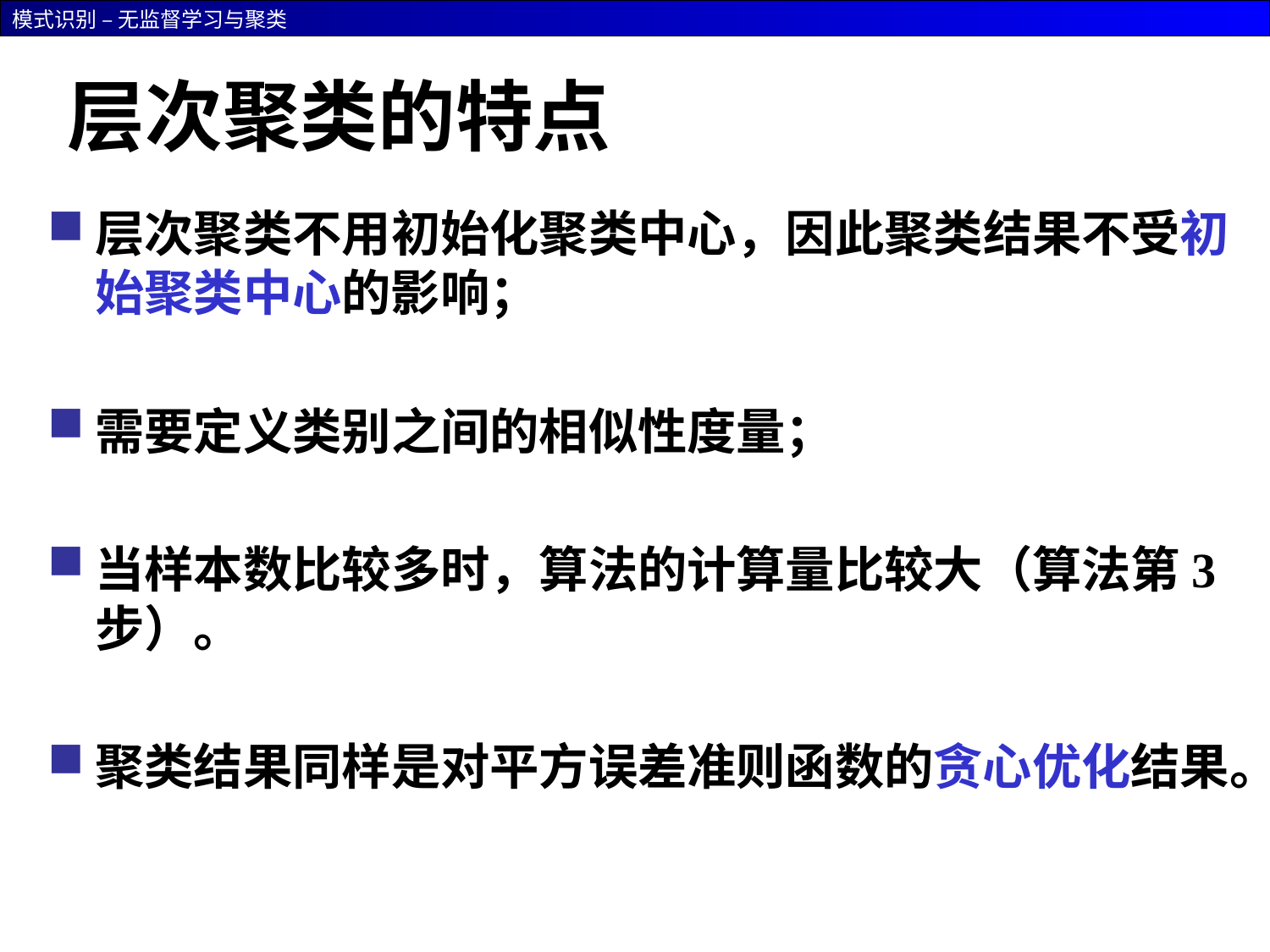

# 层次聚类的特点
层次聚类不用初始化聚类中心，因此聚类结果不受初始聚类中心的影响；

需要定义类别之间的相似性度量；

当样本数比较多时，算法的计算量比较大（算法第3步）。

聚类结果同样是对平方误差准则函数的贪心优化结果。